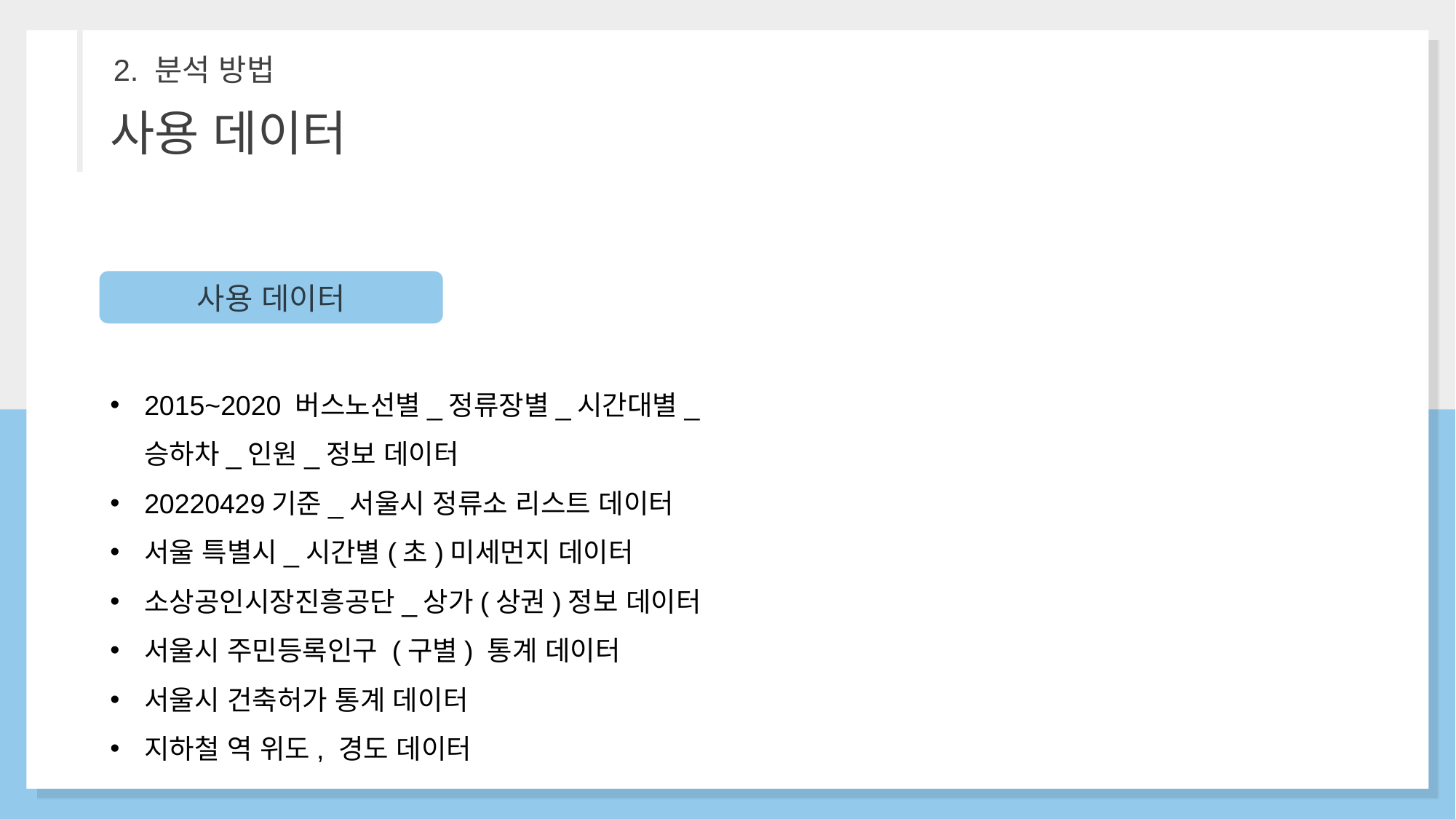

2. 분석 방법
사용 데이터
사용 데이터
2015~2020 버스노선별_정류장별_시간대별_승하차_인원_정보 데이터
20220429기준_서울시 정류소 리스트 데이터
서울 특별시_시간별(초)미세먼지 데이터
소상공인시장진흥공단_상가(상권)정보 데이터
서울시 주민등록인구 (구별) 통계 데이터
서울시 건축허가 통계 데이터
지하철 역 위도, 경도 데이터